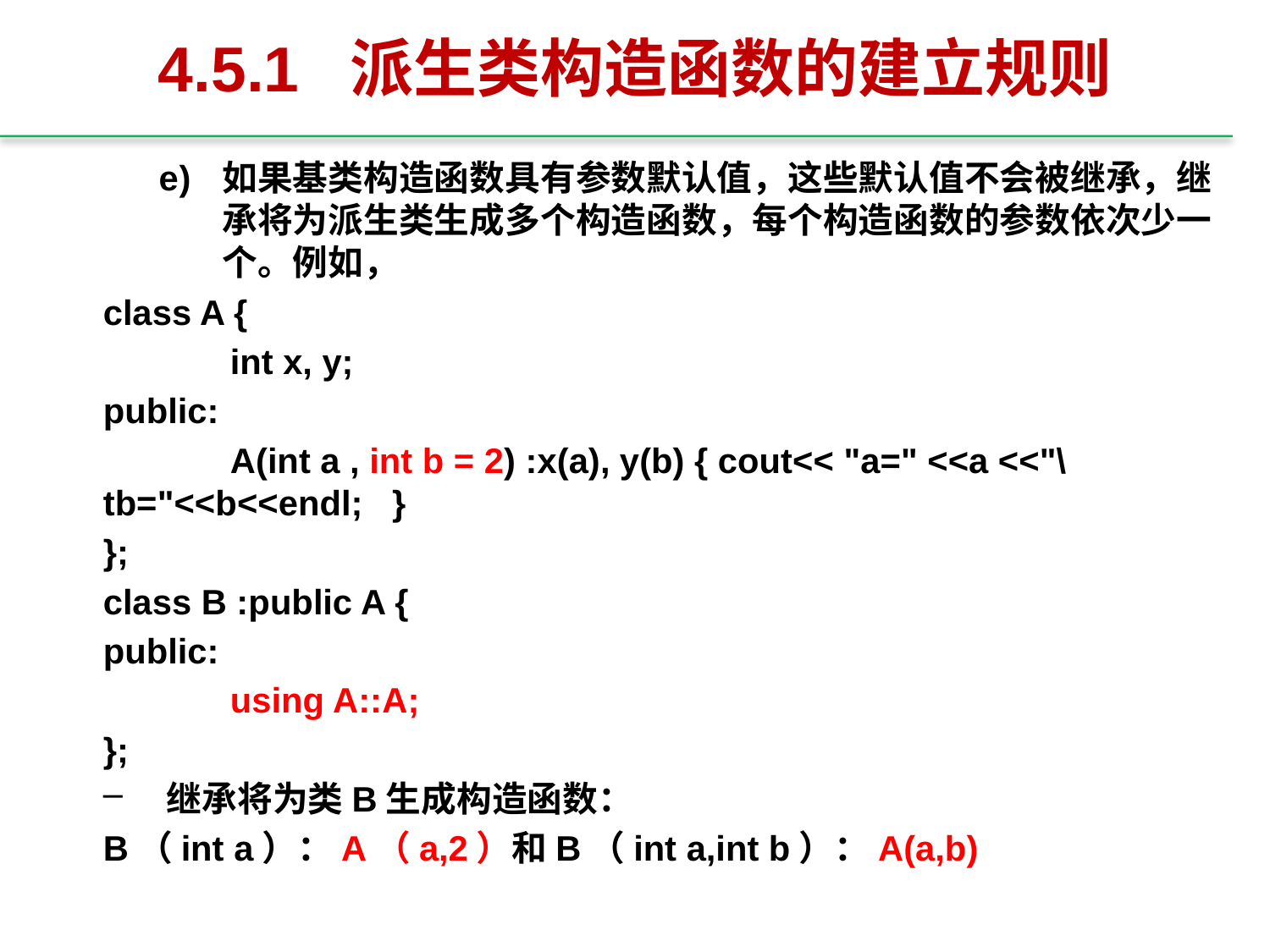

# 4.5.1  派生类构造函数的建立规则
如果基类构造函数具有参数默认值，这些默认值不会被继承，继承将为派生类生成多个构造函数，每个构造函数的参数依次少一个。例如，
class A {
	int x, y;
public:
	A(int a , int b = 2) :x(a), y(b) { cout<< "a=" <<a <<"\tb="<<b<<endl;   }
};
class B :public A {
public:
	using A::A;
};
继承将为类B生成构造函数：
B（int a）：A（a,2）和B（int a,int b）：A(a,b)